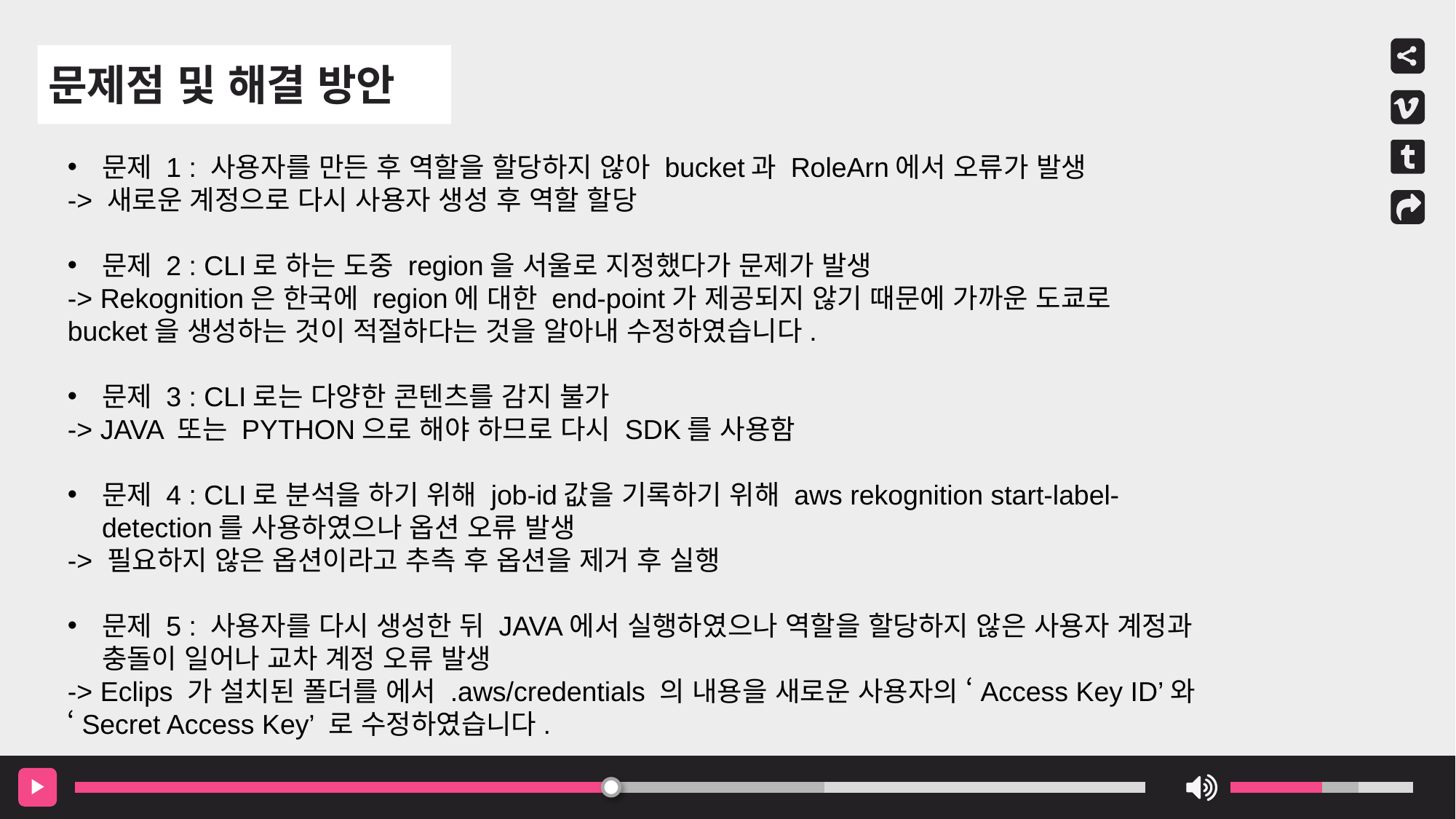

문제점 및 해결 방안
문제 1 : 사용자를 만든 후 역할을 할당하지 않아 bucket과 RoleArn에서 오류가 발생
-> 새로운 계정으로 다시 사용자 생성 후 역할 할당

문제 2 : CLI로 하는 도중 region을 서울로 지정했다가 문제가 발생
-> Rekognition은 한국에 region에 대한 end-point가 제공되지 않기 때문에 가까운 도쿄로         bucket을 생성하는 것이 적절하다는 것을 알아내 수정하였습니다.

문제 3 : CLI로는 다양한 콘텐츠를 감지 불가
-> JAVA 또는 PYTHON으로 해야 하므로 다시 SDK를 사용함

문제 4 : CLI로 분석을 하기 위해 job-id값을 기록하기 위해 aws rekognition start-label-detection를 사용하였으나 옵션 오류 발생
-> 필요하지 않은 옵션이라고 추측 후 옵션을 제거 후 실행

문제 5 : 사용자를 다시 생성한 뒤 JAVA에서 실행하였으나 역할을 할당하지 않은 사용자 계정과 충돌이 일어나 교차 계정 오류 발생
-> Eclips 가 설치된 폴더를 에서 .aws/credentials 의 내용을 새로운 사용자의 ‘Access Key ID’와 ‘Secret Access Key’ 로 수정하였습니다.

▶

|  |  |  |  |  |  |  |  |  |  |
| --- | --- | --- | --- | --- | --- | --- | --- | --- | --- |
|  |  |  |  |  |  |  |  |  |  |
| --- | --- | --- | --- | --- | --- | --- | --- | --- | --- |